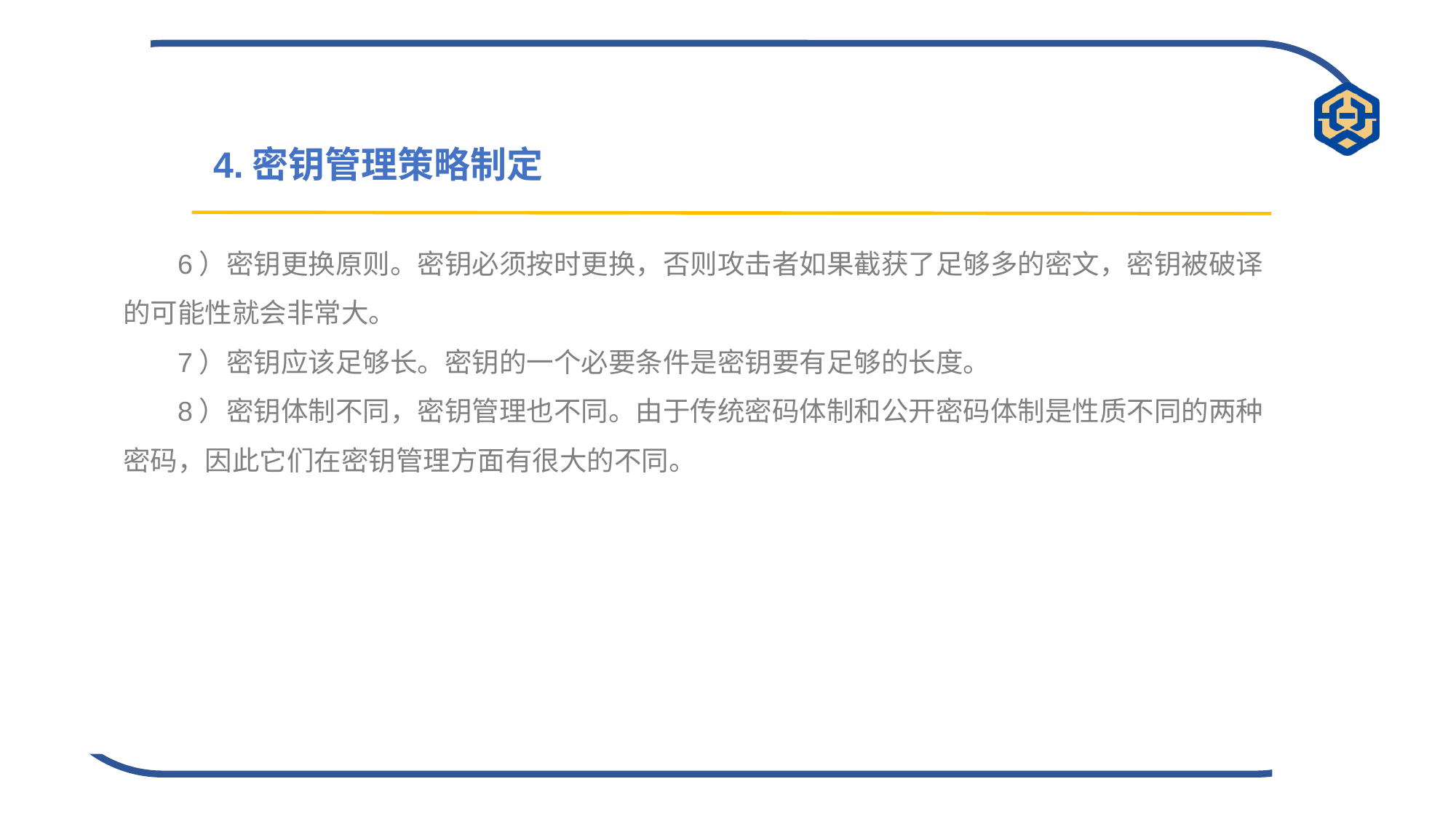

4.密钥管理策略制定
6）密钥更换原则。密钥必须按时更换，否则攻击者如果截获了足够多的密文，密钥被破译的可能性就会非常大。
7）密钥应该足够长。密钥的一个必要条件是密钥要有足够的长度。
8）密钥体制不同，密钥管理也不同。由于传统密码体制和公开密码体制是性质不同的两种密码，因此它们在密钥管理方面有很大的不同。